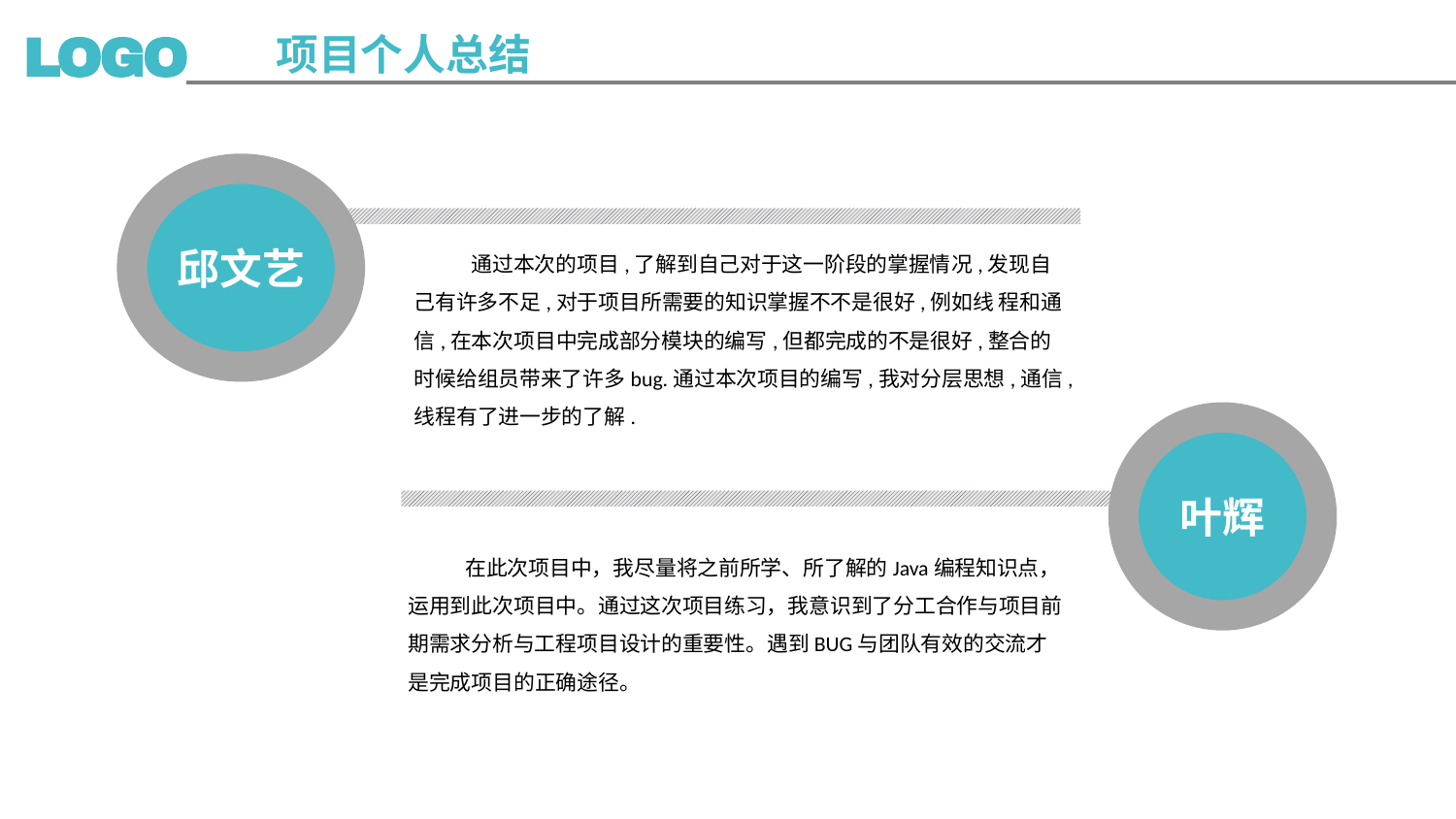

LOGO
项目个人总结
邱文艺

通过本次的项目,了解到自己对于这一阶段的掌握情况,发现自己有许多不足,对于项目所需要的知识掌握不不是很好,例如线 程和通信,在本次项目中完成部分模块的编写,但都完成的不是很好,整合的时候给组员带来了许多bug.通过本次项目的编写,我对分层思想,通信,线程有了进一步的了解.
叶辉

在此次项目中，我尽量将之前所学、所了解的Java编程知识点，运用到此次项目中。通过这次项目练习，我意识到了分工合作与项目前期需求分析与工程项目设计的重要性。遇到BUG与团队有效的交流才是完成项目的正确途径。